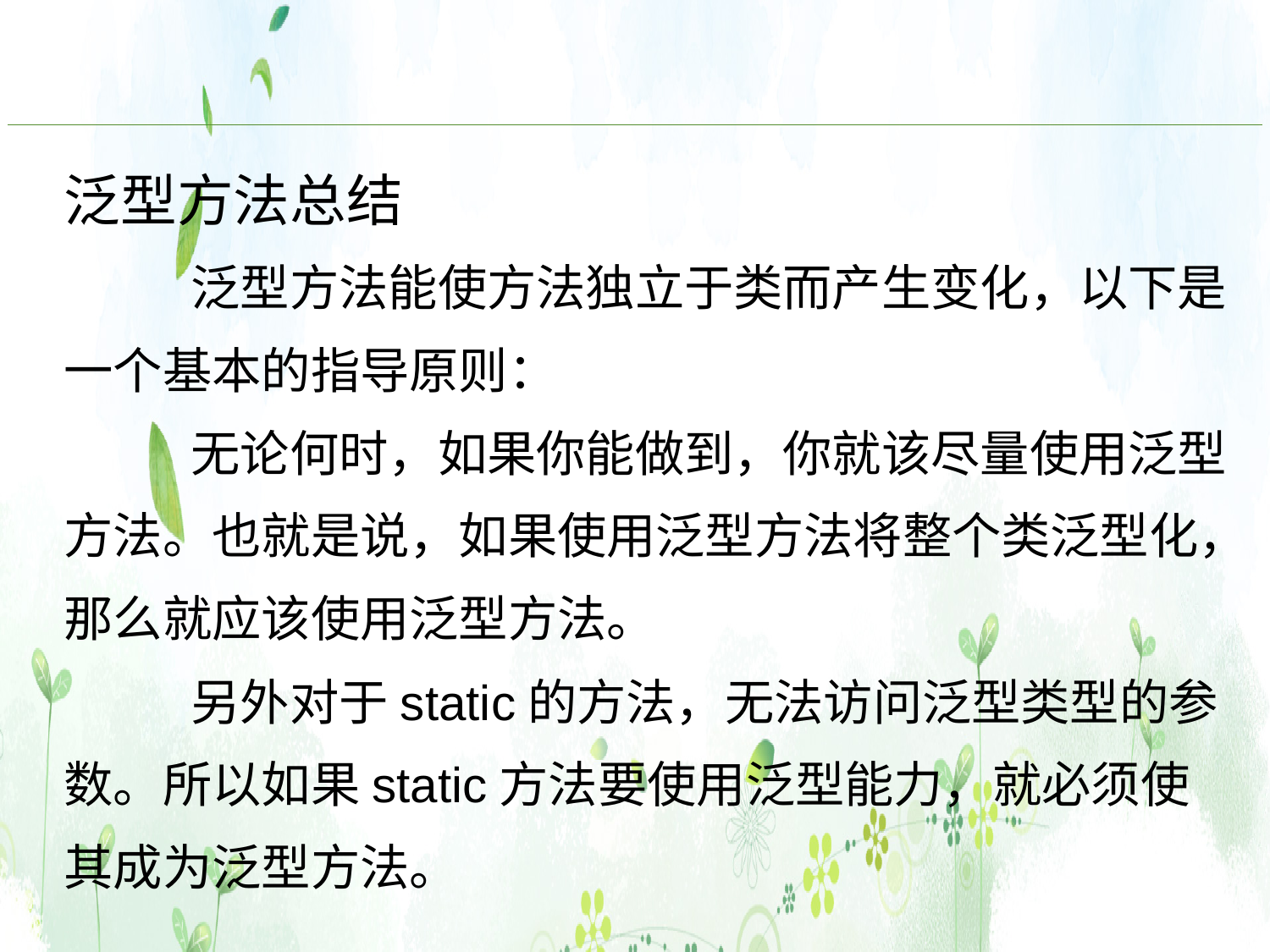

泛型方法总结
 	泛型方法能使方法独立于类而产生变化，以下是一个基本的指导原则：
	无论何时，如果你能做到，你就该尽量使用泛型方法。也就是说，如果使用泛型方法将整个类泛型化，那么就应该使用泛型方法。
	另外对于static的方法，无法访问泛型类型的参数。所以如果static方法要使用泛型能力，就必须使其成为泛型方法。